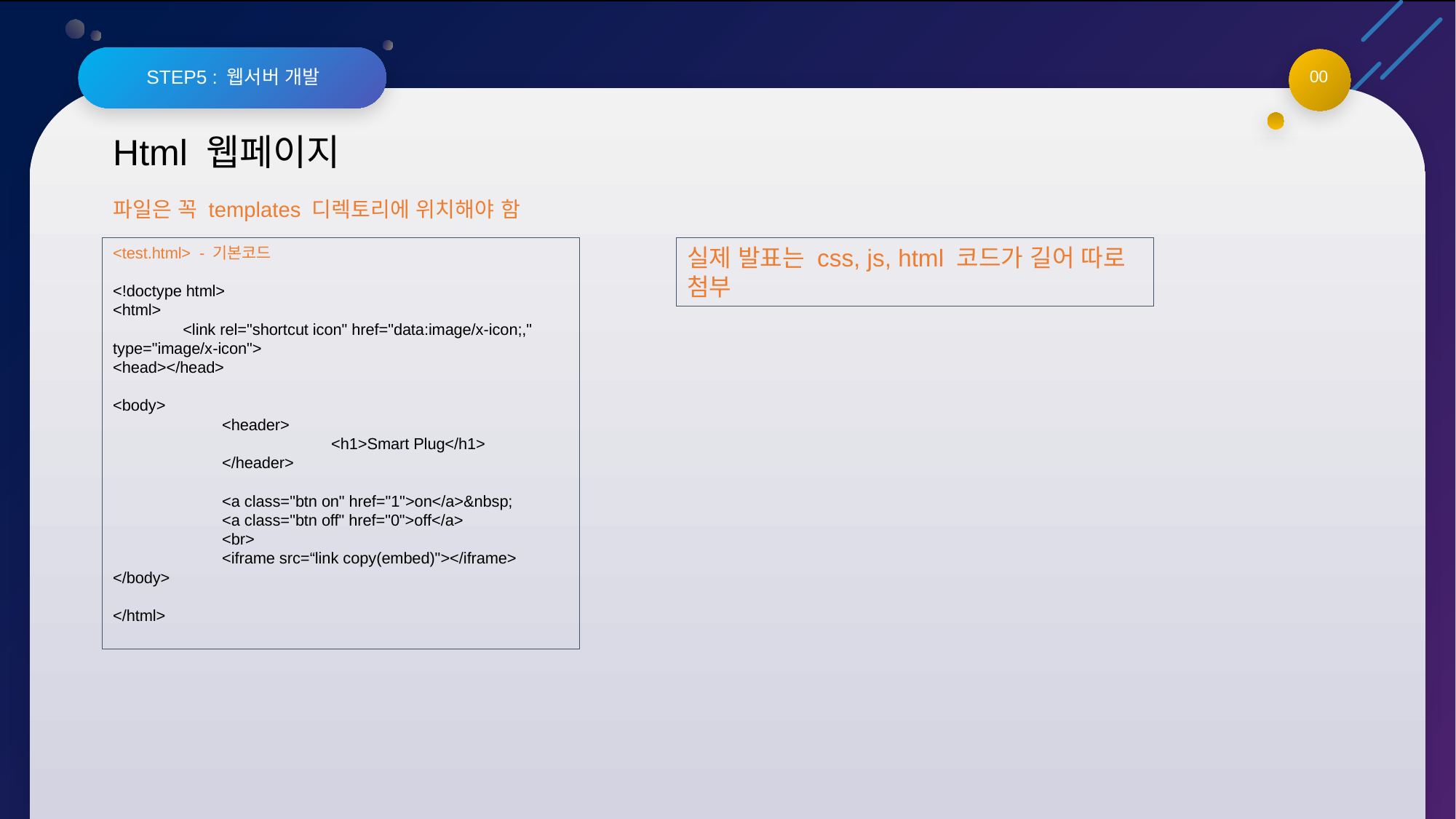

STEP5 : 웹서버 개발
00
Html 웹페이지
파일은 꼭 templates 디렉토리에 위치해야 함
<test.html>  - 기본코드

<!doctype html>
<html>
                <link rel="shortcut icon" href="data:image/x-icon;," type="image/x-icon">
<head></head>

<body>
	<header>
		<h1>Smart Plug</h1>
	</header>

	<a class="btn on" href="1">on</a>&nbsp;
	<a class="btn off" href="0">off</a>
	<br>
	<iframe src=“link copy(embed)"></iframe>
</body>

</html>

실제 발표는 css, js, html 코드가 길어 따로 첨부